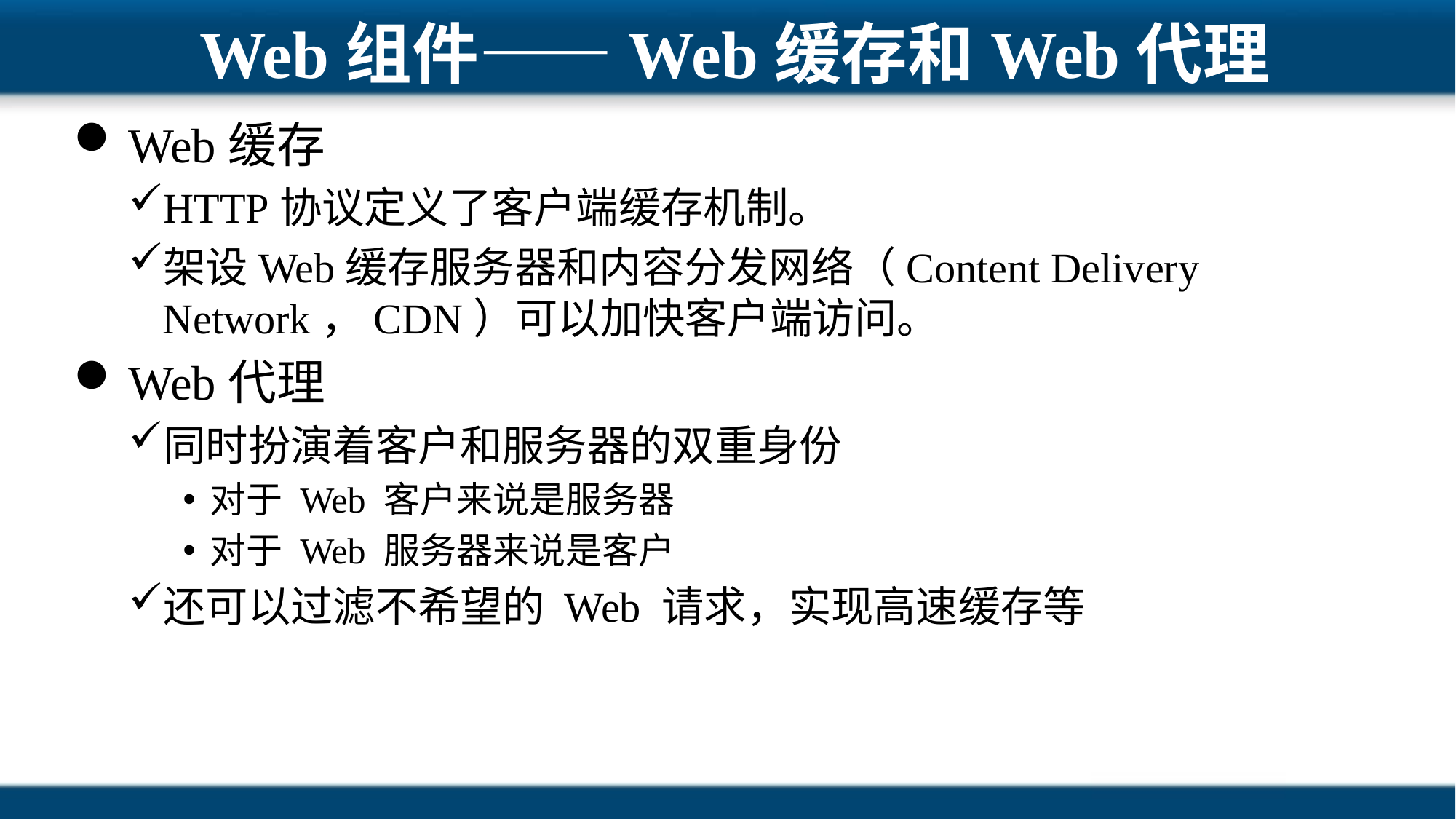

# Web组件——Web缓存和Web代理
Web缓存
HTTP协议定义了客户端缓存机制。
架设Web缓存服务器和内容分发网络（Content Delivery Network，CDN）可以加快客户端访问。
Web代理
同时扮演着客户和服务器的双重身份
对于 Web 客户来说是服务器
对于 Web 服务器来说是客户
还可以过滤不希望的 Web 请求，实现高速缓存等